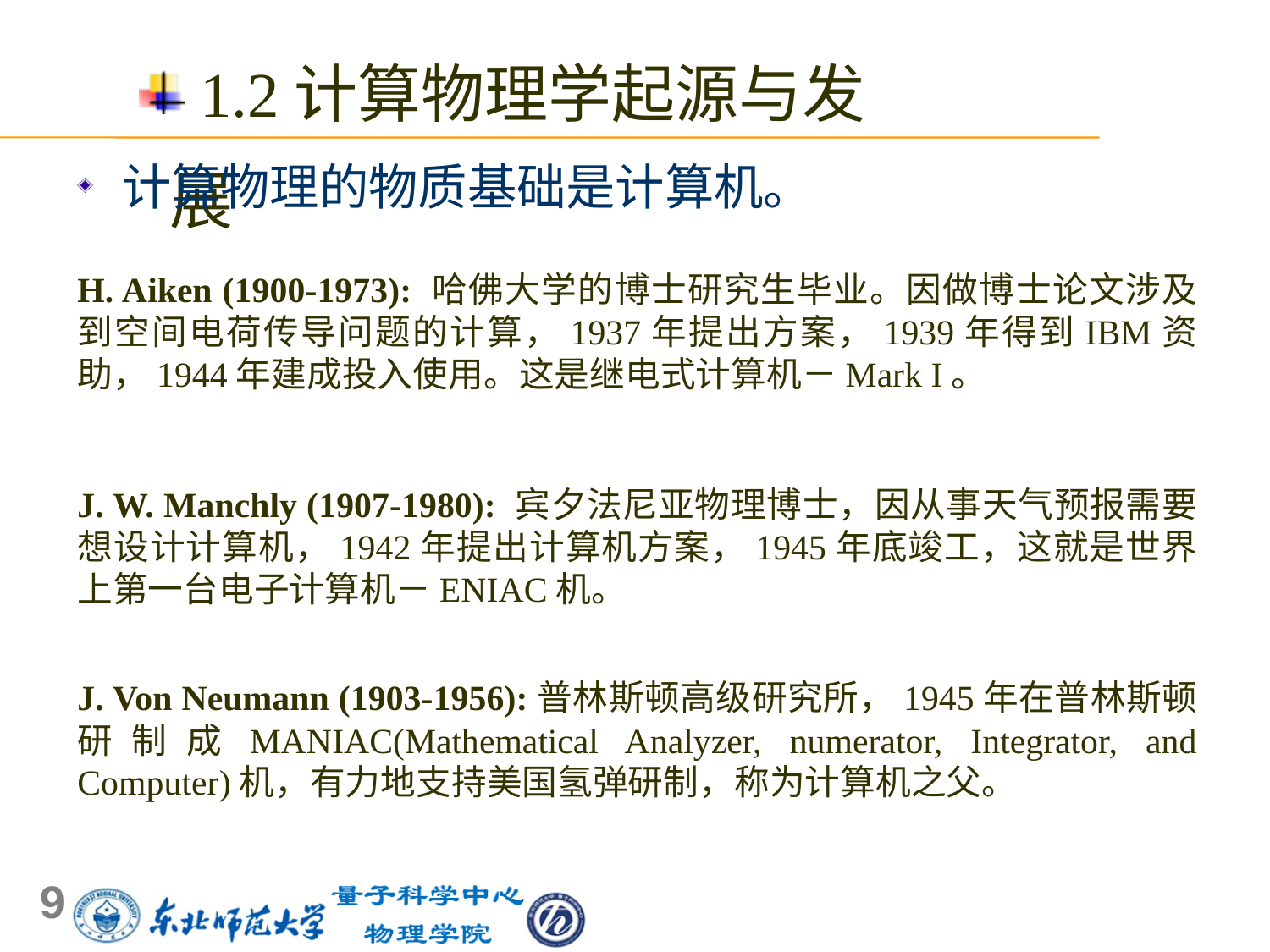

1.2计算物理学起源与发展

 计算物理的物质基础是计算机。
H. Aiken (1900-1973): 哈佛大学的博士研究生毕业。因做博士论文涉及到空间电荷传导问题的计算，1937年提出方案，1939年得到IBM资助，1944年建成投入使用。这是继电式计算机－Mark I。
J. W. Manchly (1907-1980): 宾夕法尼亚物理博士，因从事天气预报需要想设计计算机，1942年提出计算机方案，1945年底竣工，这就是世界上第一台电子计算机－ENIAC机。
J. Von Neumann (1903-1956):普林斯顿高级研究所，1945年在普林斯顿研制成MANIAC(Mathematical Analyzer, numerator, Integrator, and Computer)机，有力地支持美国氢弹研制，称为计算机之父。
9